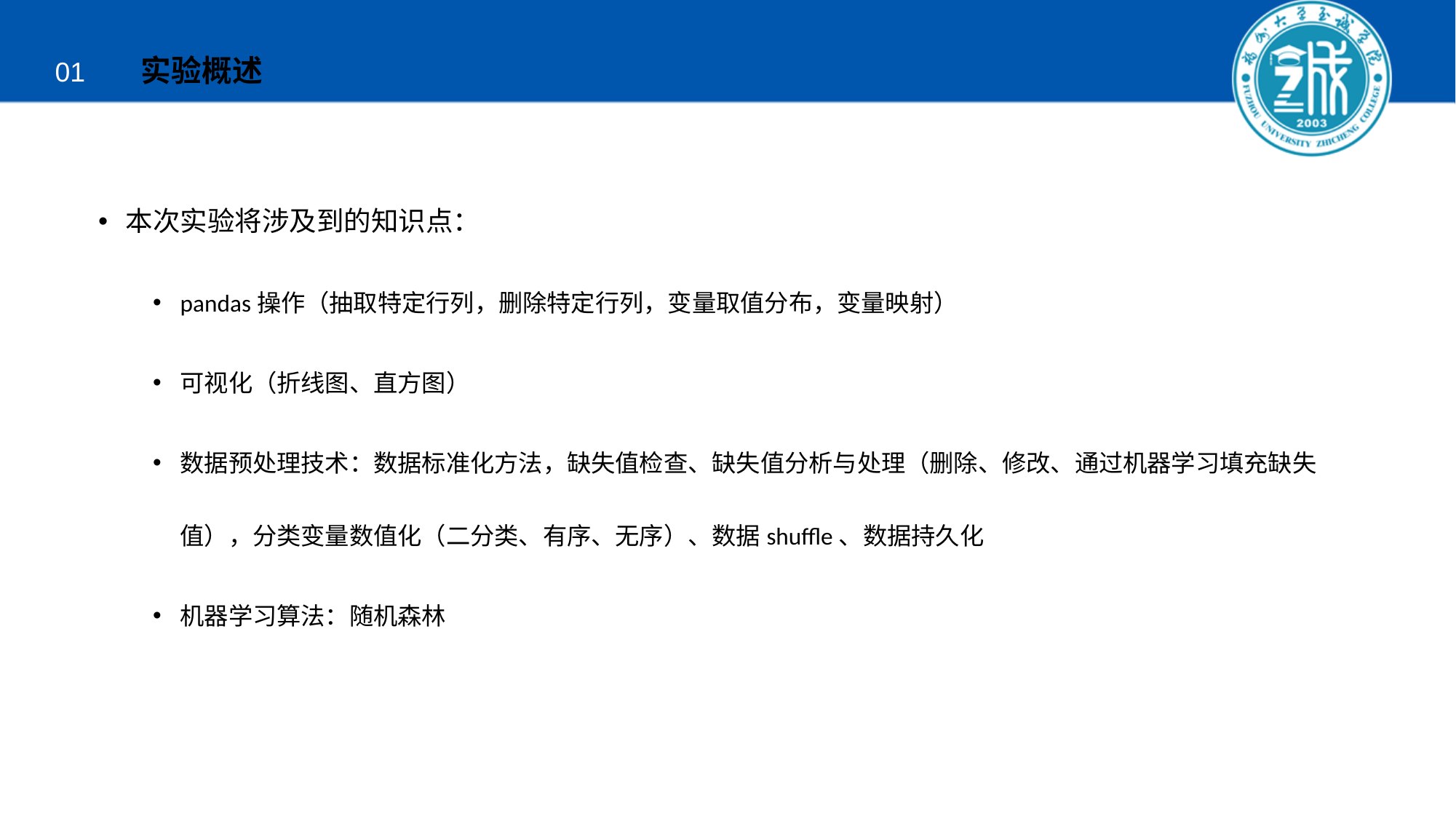

实验概述
01
本次实验将涉及到的知识点：
pandas操作（抽取特定行列，删除特定行列，变量取值分布，变量映射）
可视化（折线图、直方图）
数据预处理技术：数据标准化方法，缺失值检查、缺失值分析与处理（删除、修改、通过机器学习填充缺失值），分类变量数值化（二分类、有序、无序）、数据shuffle、数据持久化
机器学习算法：随机森林